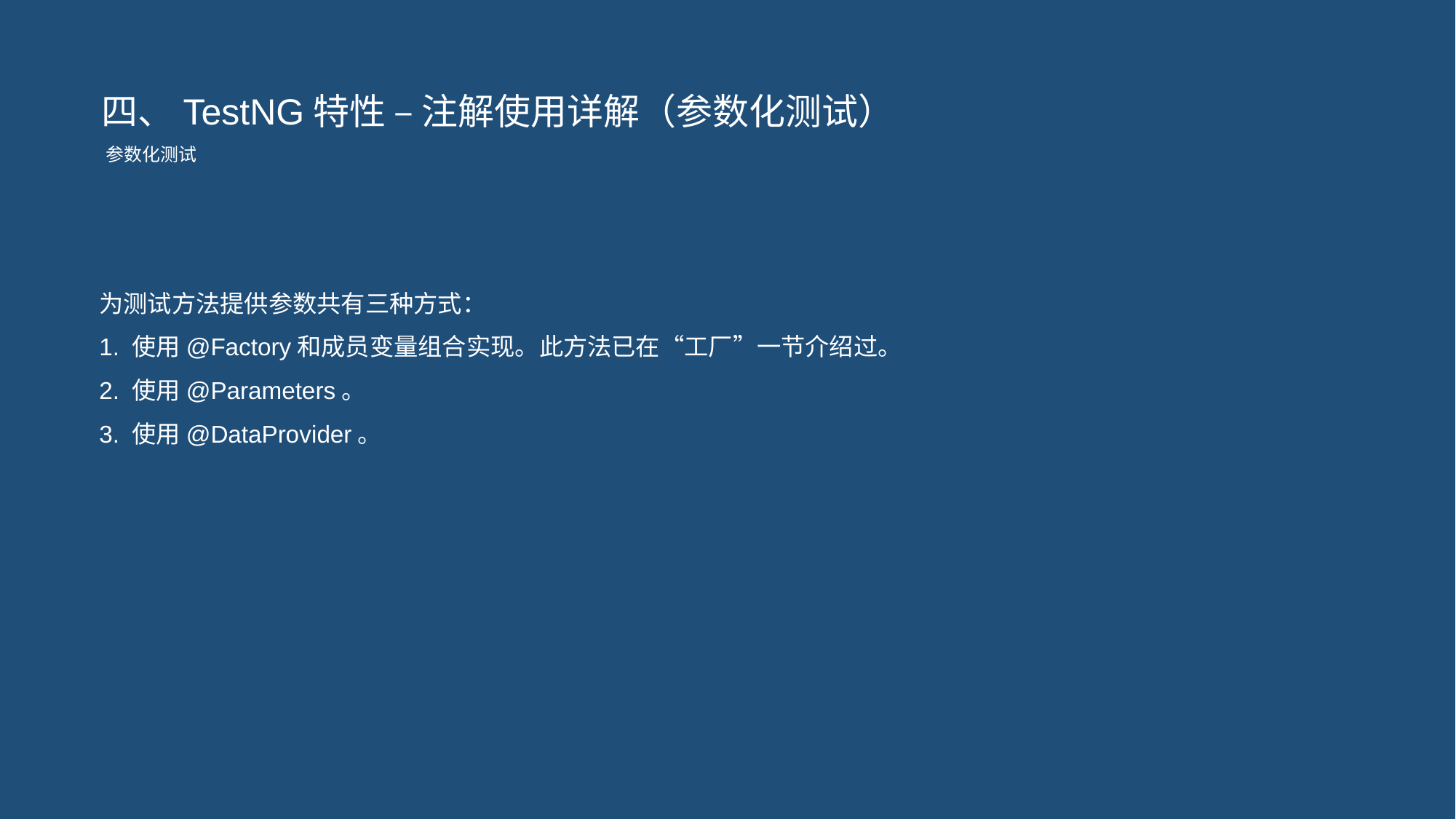

四、TestNG特性 – 注解使用详解（参数化测试）
参数化测试
为测试方法提供参数共有三种方式：
1. 使用@Factory和成员变量组合实现。此方法已在“工厂”一节介绍过。
2. 使用@Parameters。
3. 使用@DataProvider。